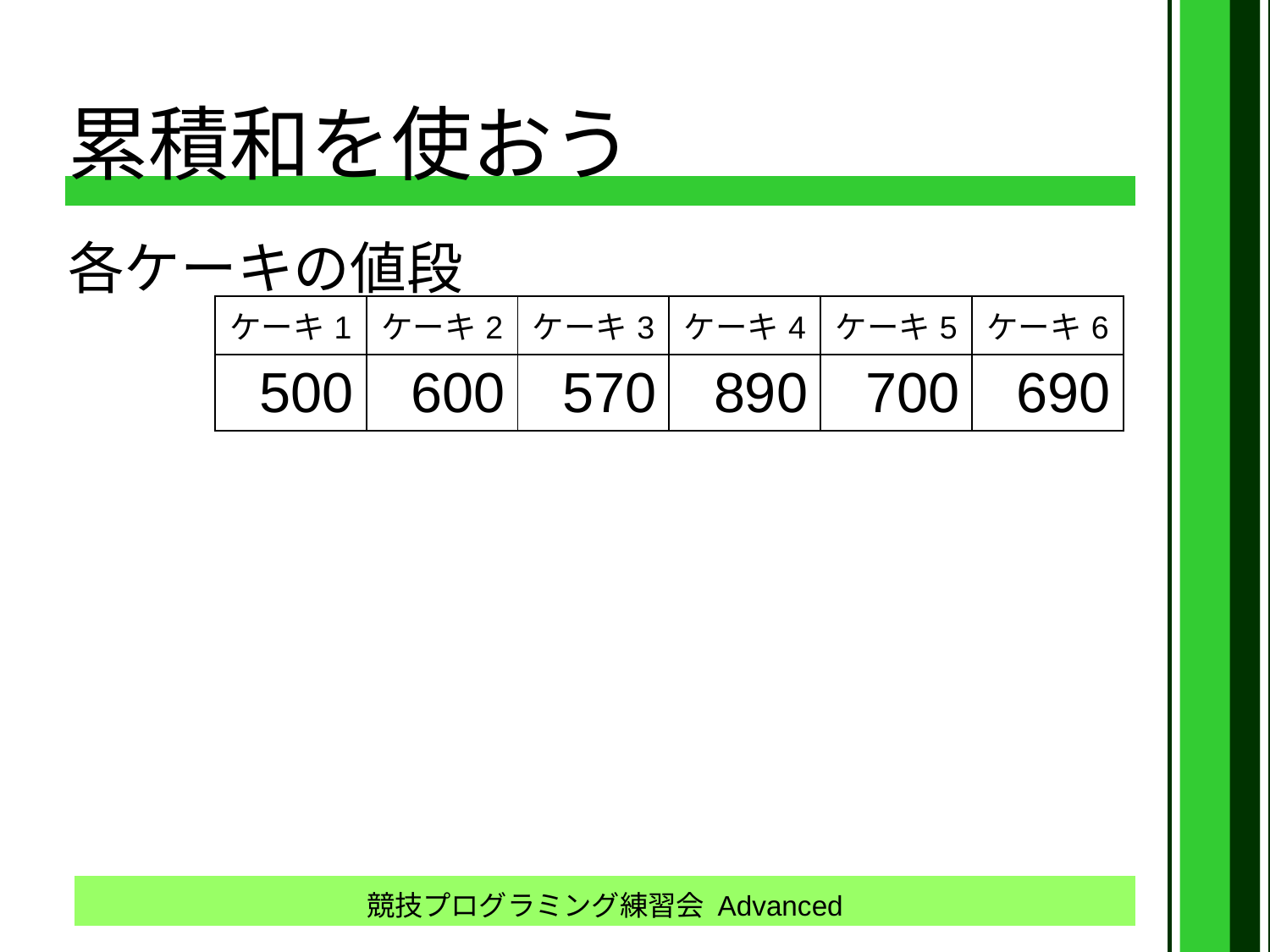

# 累積和を使おう
各ケーキの値段

| ケーキ1 | ケーキ2 | ケーキ3 | ケーキ4 | ケーキ5 | ケーキ6 |
| --- | --- | --- | --- | --- | --- |
| 500 | 600 | 570 | 890 | 700 | 690 |
競技プログラミング練習会 Advanced